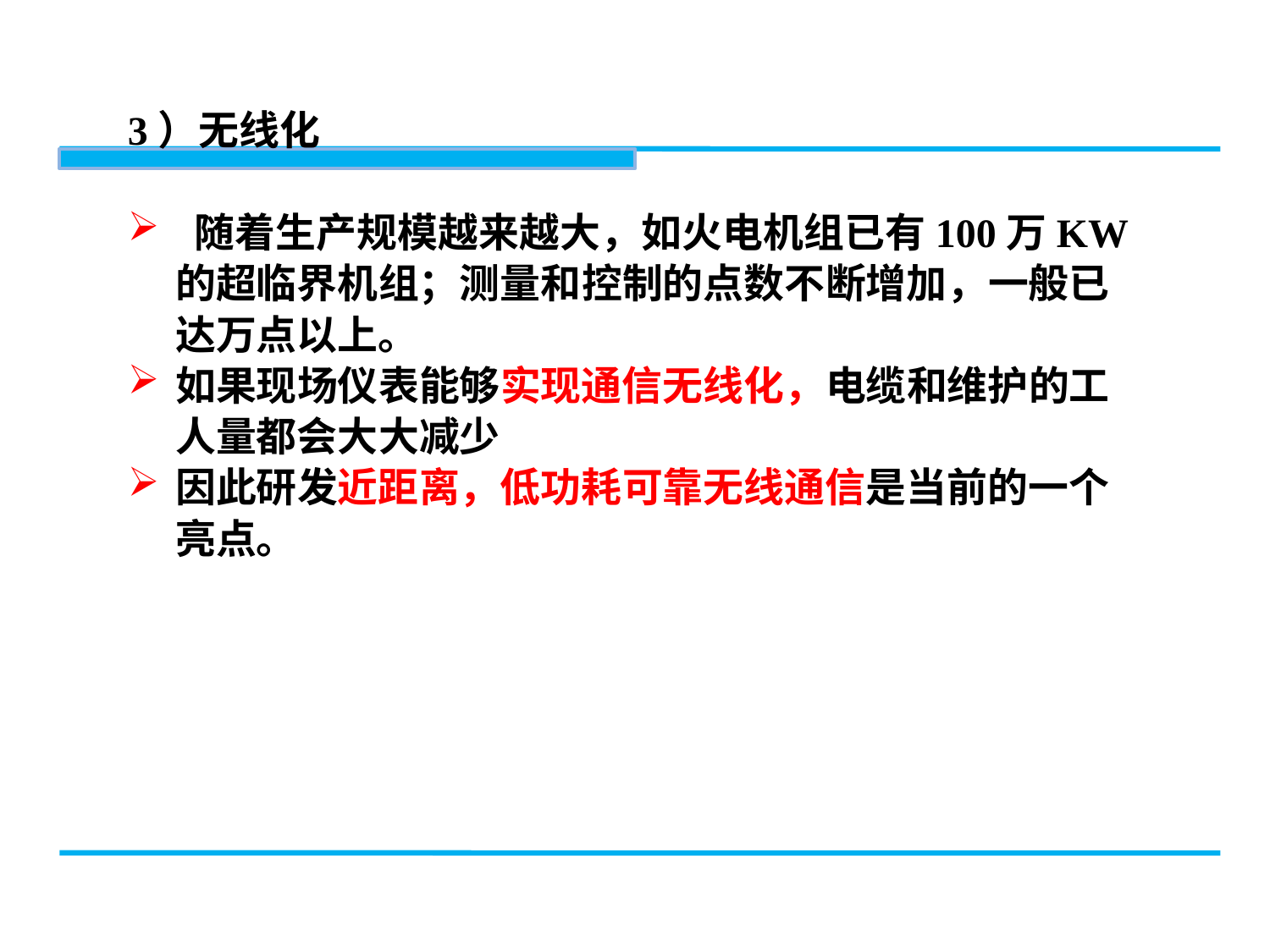

3）无线化

 随着生产规模越来越大，如火电机组已有100万KW的超临界机组；测量和控制的点数不断增加，一般已达万点以上。
如果现场仪表能够实现通信无线化，电缆和维护的工人量都会大大减少
因此研发近距离，低功耗可靠无线通信是当前的一个亮点。